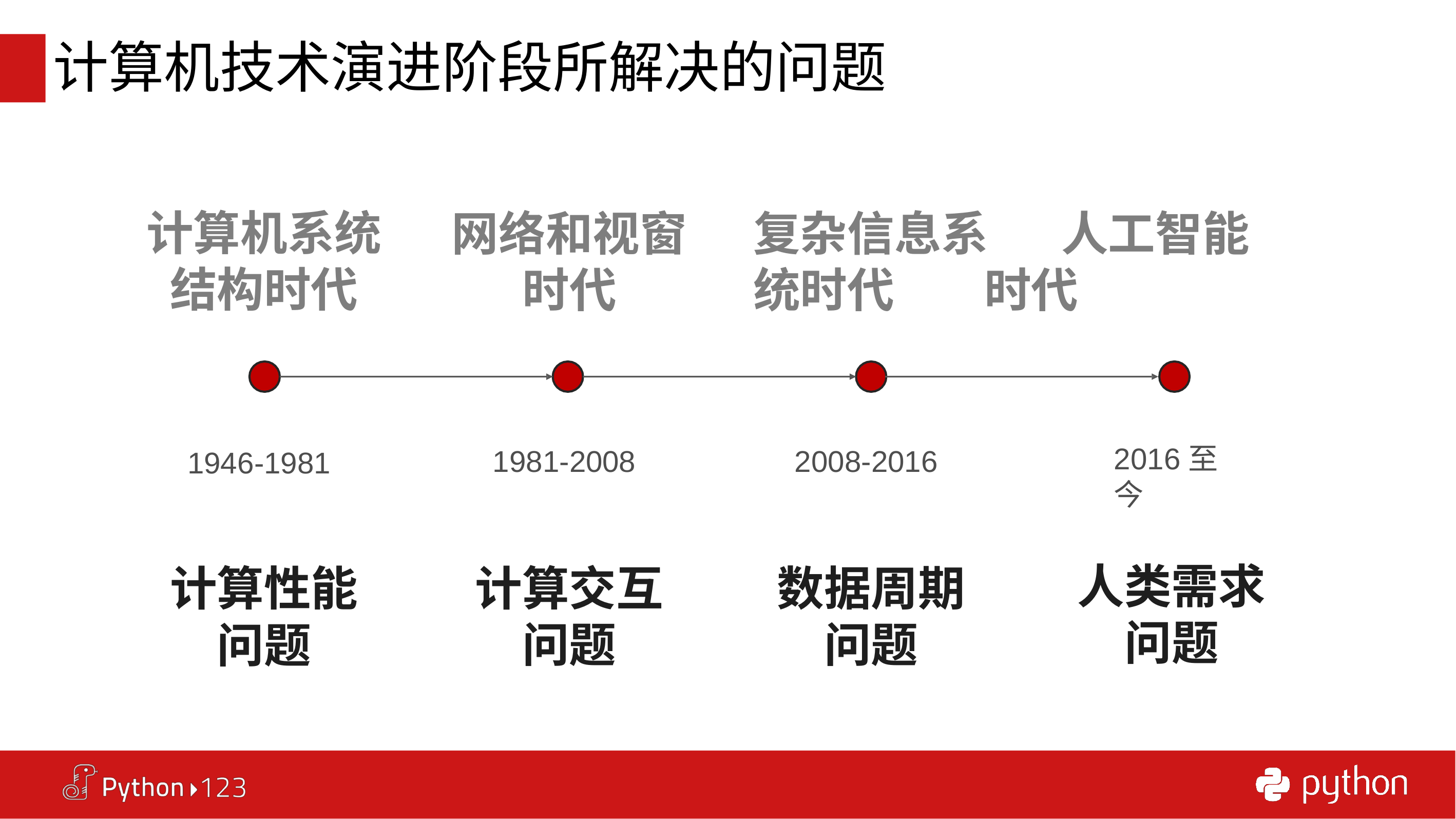

# 计算机技术演进阶段所解决的问题

计算机系统 结构时代
网络和视窗	复杂信息系	人工智能 时代		统时代		时代

2016至今
1981-2008
2008-2016
1946-1981
人类需求 问题
计算交互 问题
数据周期 问题
计算性能 问题